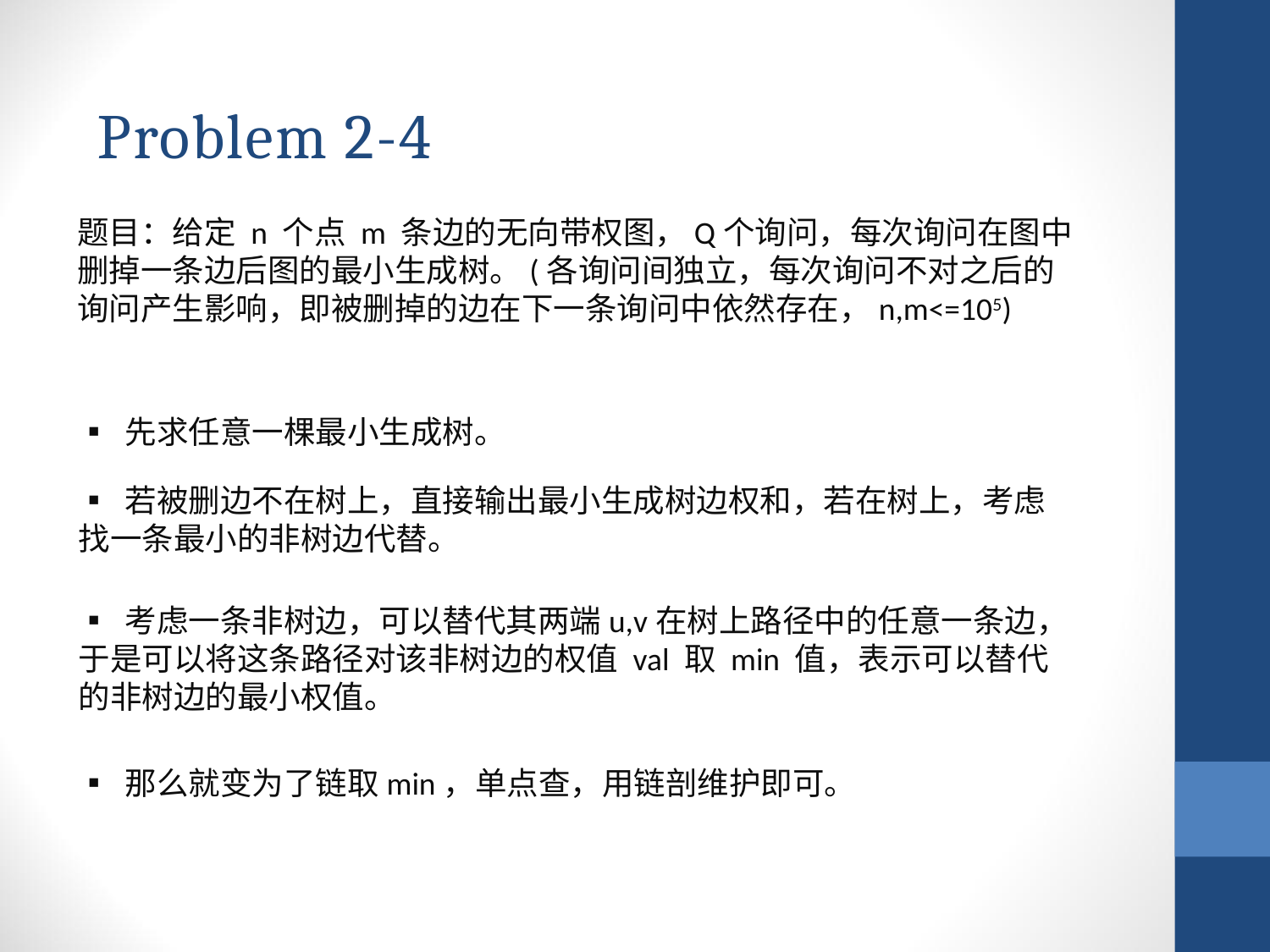

Problem 2-4
题目：给定 n 个点 m 条边的无向带权图，Q个询问，每次询问在图中删掉一条边后图的最小生成树。(各询问间独立，每次询问不对之后的询问产生影响，即被删掉的边在下一条询问中依然存在，n,m<=105)
▪ 先求任意一棵最小生成树。
▪ 若被删边不在树上，直接输出最小生成树边权和，若在树上，考虑找一条最小的非树边代替。
▪ 考虑一条非树边，可以替代其两端u,v在树上路径中的任意一条边，于是可以将这条路径对该非树边的权值 val 取 min 值，表示可以替代的非树边的最小权值。
▪ 那么就变为了链取min，单点查，用链剖维护即可。